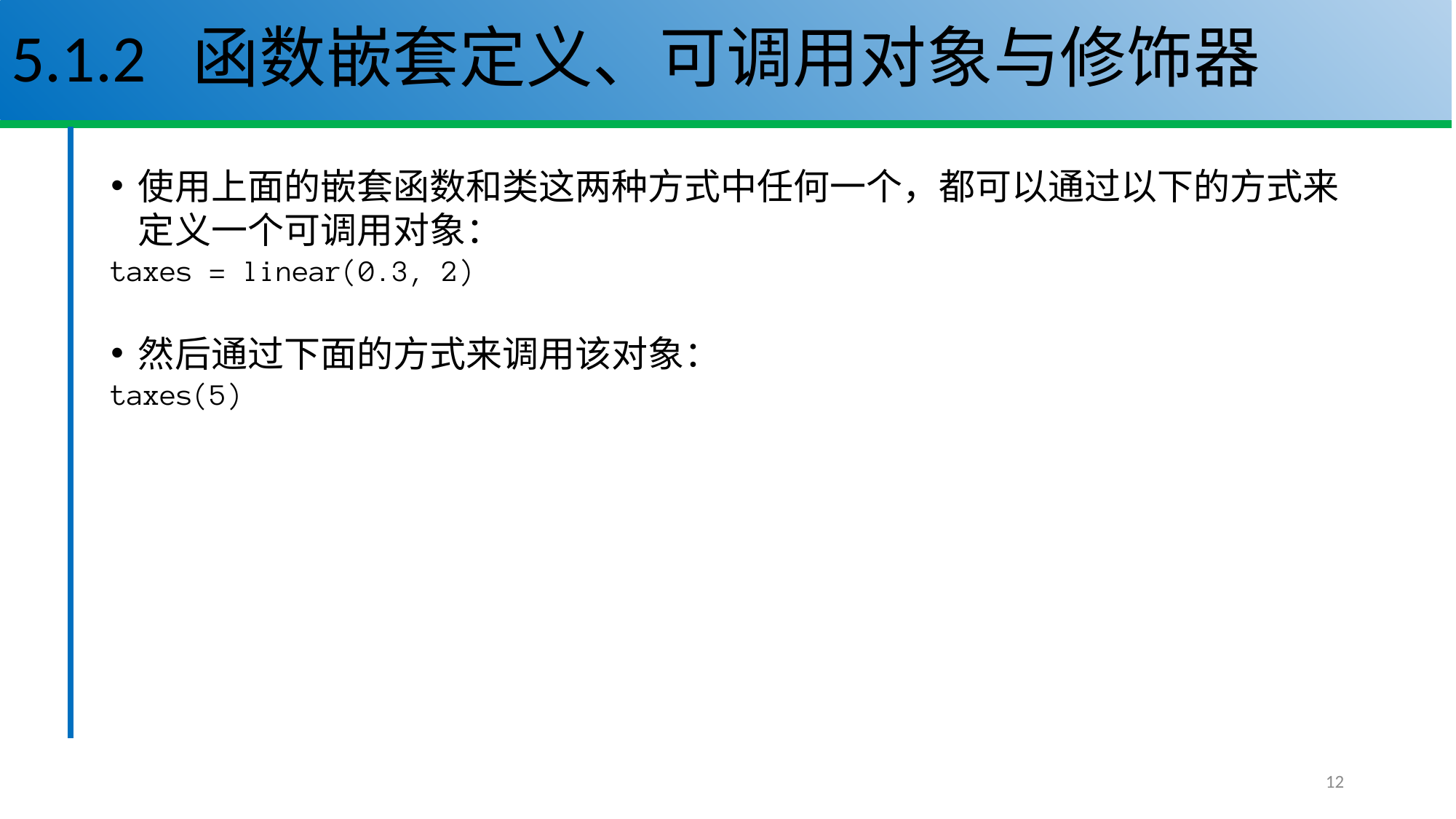

# 5.1.2  函数嵌套定义、可调用对象与修饰器
使用上面的嵌套函数和类这两种方式中任何一个，都可以通过以下的方式来定义一个可调用对象：
taxes = linear(0.3, 2)

然后通过下面的方式来调用该对象：
taxes(5)
12